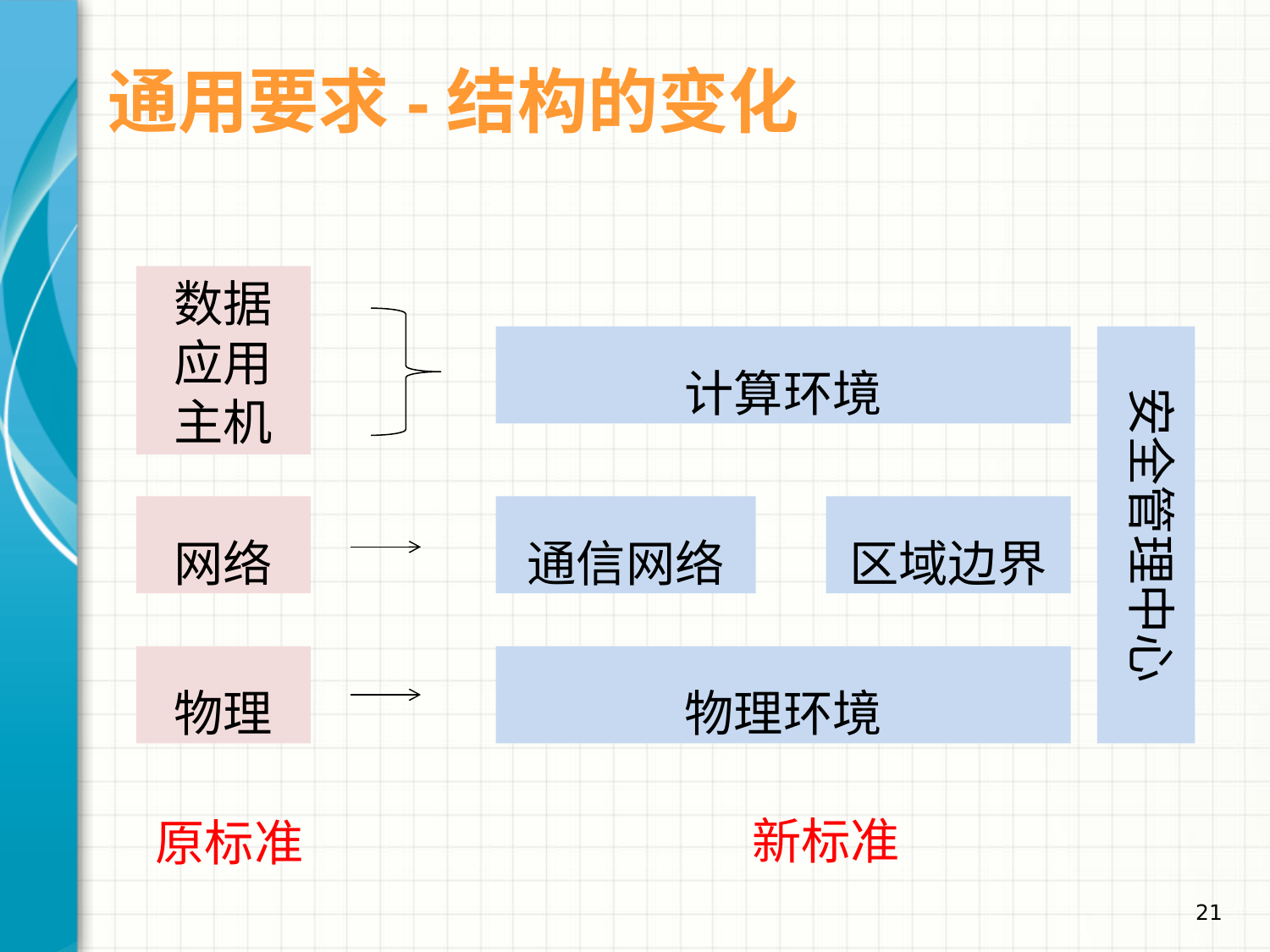

# 通用要求-结构的变化
数据
应用
主机

计算环境
安全管理中心
区域边界
通信网络
网络
物理
物理环境
新标准
原标准
21